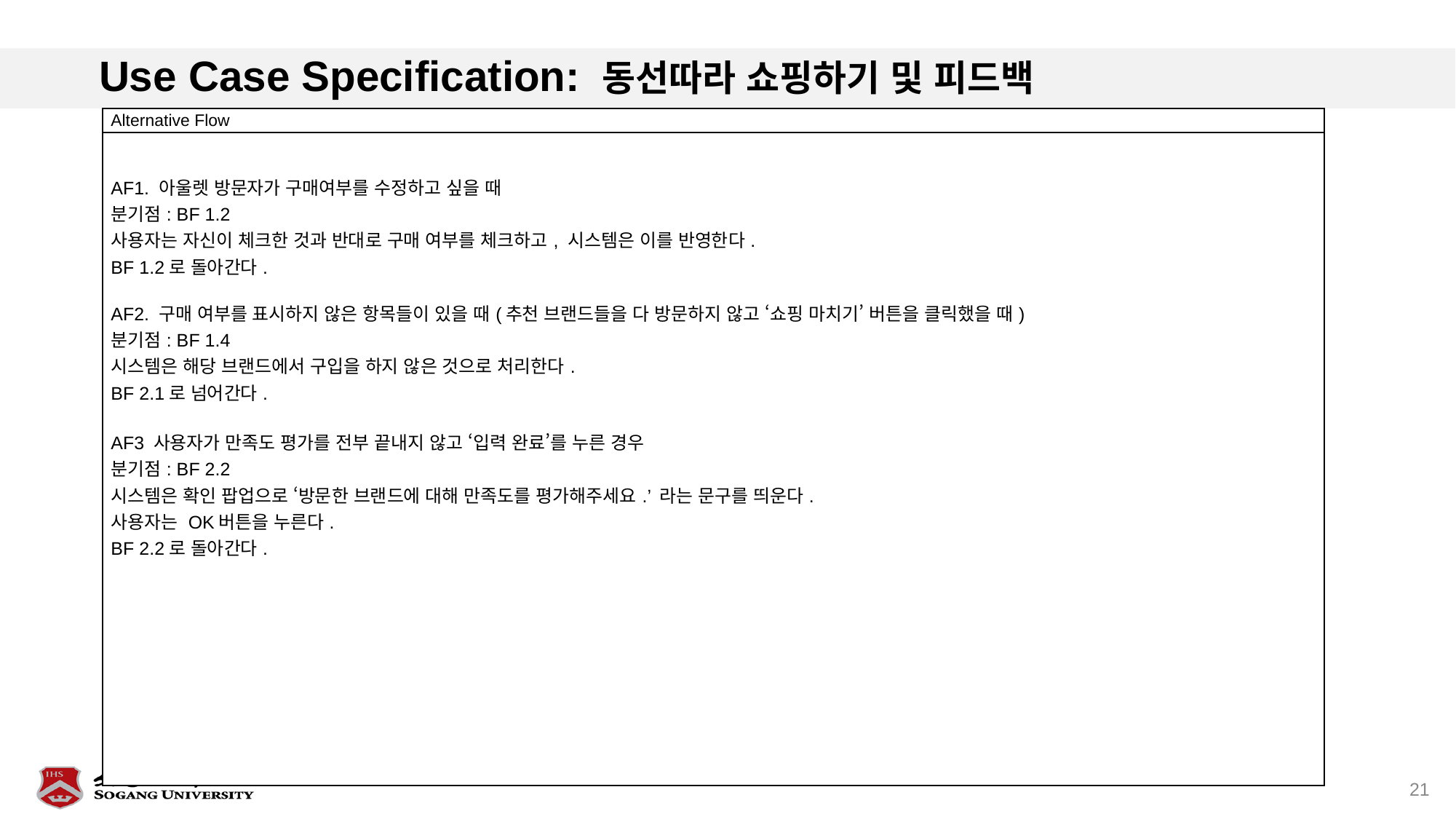

# Use Case Specification: 동선따라 쇼핑하기 및 피드백
| Alternative Flow |
| --- |
| AF1. 아울렛 방문자가 구매여부를 수정하고 싶을 때 분기점: BF 1.2 사용자는 자신이 체크한 것과 반대로 구매 여부를 체크하고, 시스템은 이를 반영한다. BF 1.2로 돌아간다. AF2. 구매 여부를 표시하지 않은 항목들이 있을 때(추천 브랜드들을 다 방문하지 않고 ‘쇼핑 마치기’ 버튼을 클릭했을 때) 분기점: BF 1.4 시스템은 해당 브랜드에서 구입을 하지 않은 것으로 처리한다. BF 2.1로 넘어간다. AF3 사용자가 만족도 평가를 전부 끝내지 않고 ‘입력 완료’를 누른 경우 분기점: BF 2.2 시스템은 확인 팝업으로 ‘방문한 브랜드에 대해 만족도를 평가해주세요.’ 라는 문구를 띄운다. 사용자는 OK버튼을 누른다. BF 2.2로 돌아간다. |
21